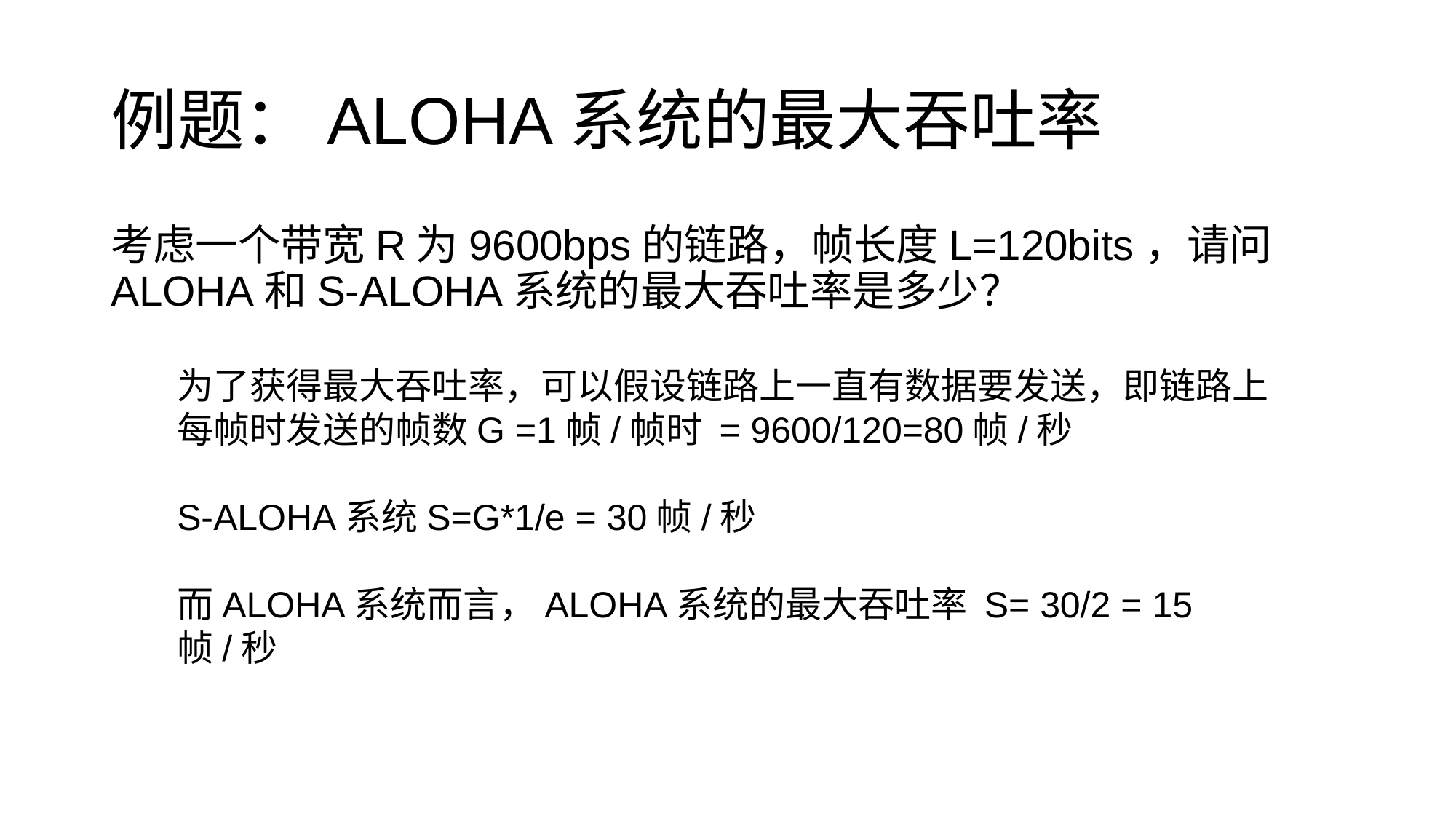

# 例题：ALOHA系统的最大吞吐率
考虑一个带宽R为9600bps的链路，帧长度L=120bits，请问ALOHA和S-ALOHA系统的最大吞吐率是多少？

为了获得最大吞吐率，可以假设链路上一直有数据要发送，即链路上每帧时发送的帧数G =1帧/帧时 = 9600/120=80帧/秒

S-ALOHA系统S=G*1/e = 30帧/秒

而ALOHA系统而言，ALOHA系统的最大吞吐率 S= 30/2 = 15帧/秒